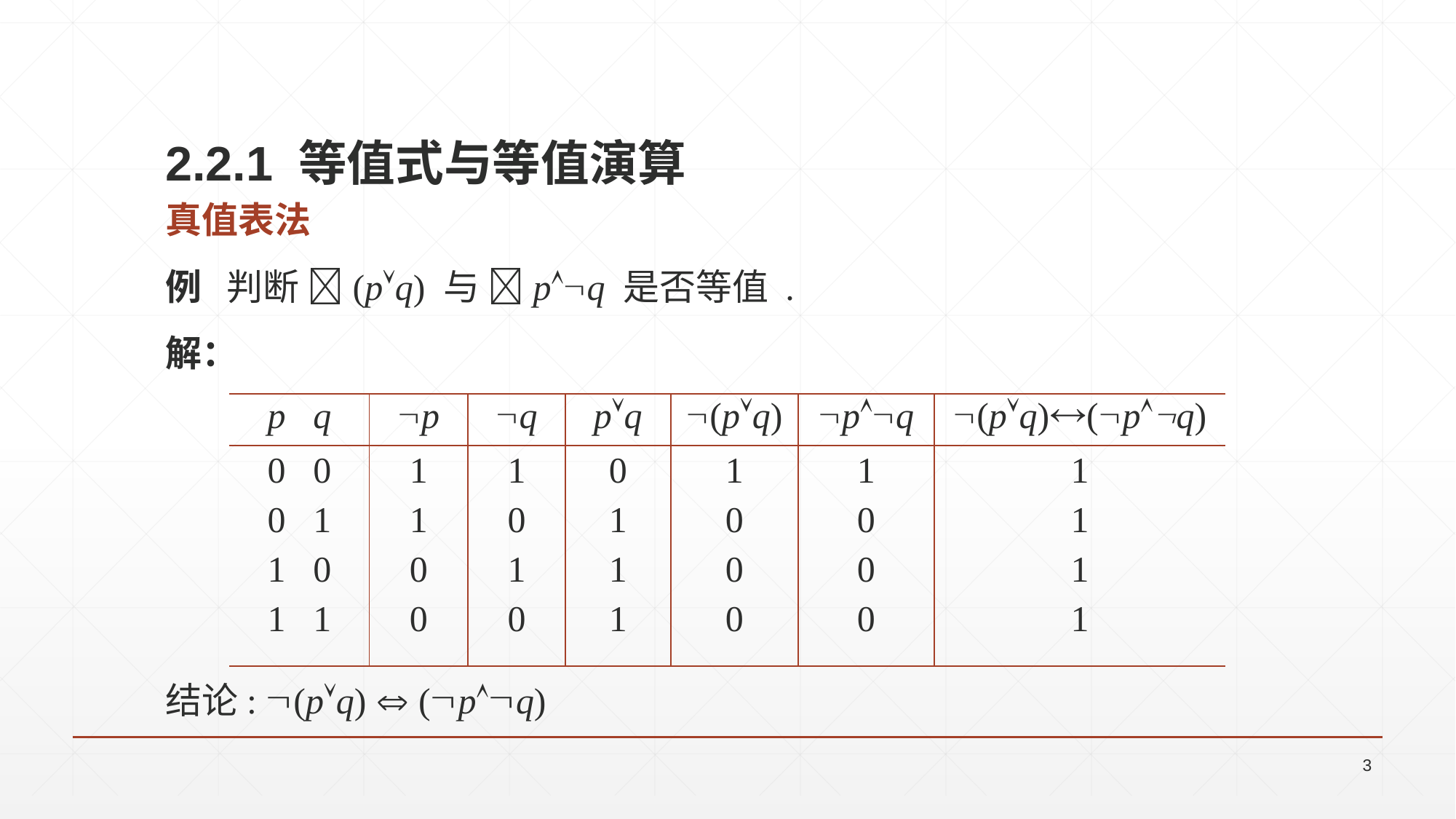

2.2.1 等值式与等值演算
真值表法
例   判断 ¬(p∨q) 与 ¬p∧¬q 是否等值 .
解：
| p q | ¬p | ¬q | p∨q | ¬(p∨q) | ¬p∧¬q | ¬(p∨q)↔(¬p∧¬q) |
| --- | --- | --- | --- | --- | --- | --- |
| 0 0 0 1 1 0 1 1 | 1 1 0 0 | 1 0 1 0 | 0 1 1 1 | 1 0 0 0 | 1 0 0 0 | 1 1 1 1 |
结论: ¬(p∨q) ⇔ (¬p∧¬q)
3